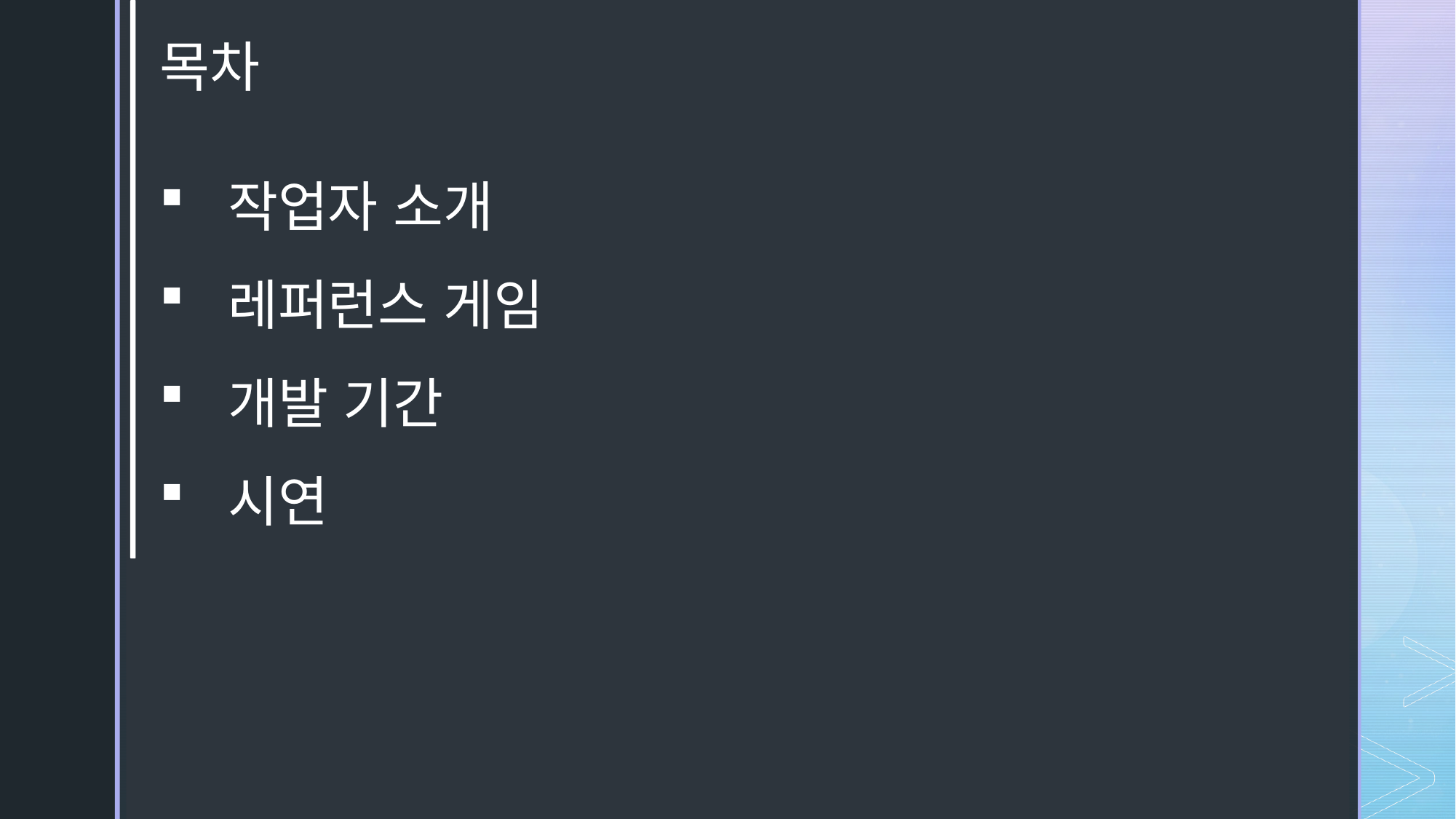

목차
작업자 소개
레퍼런스 게임
개발 기간
시연